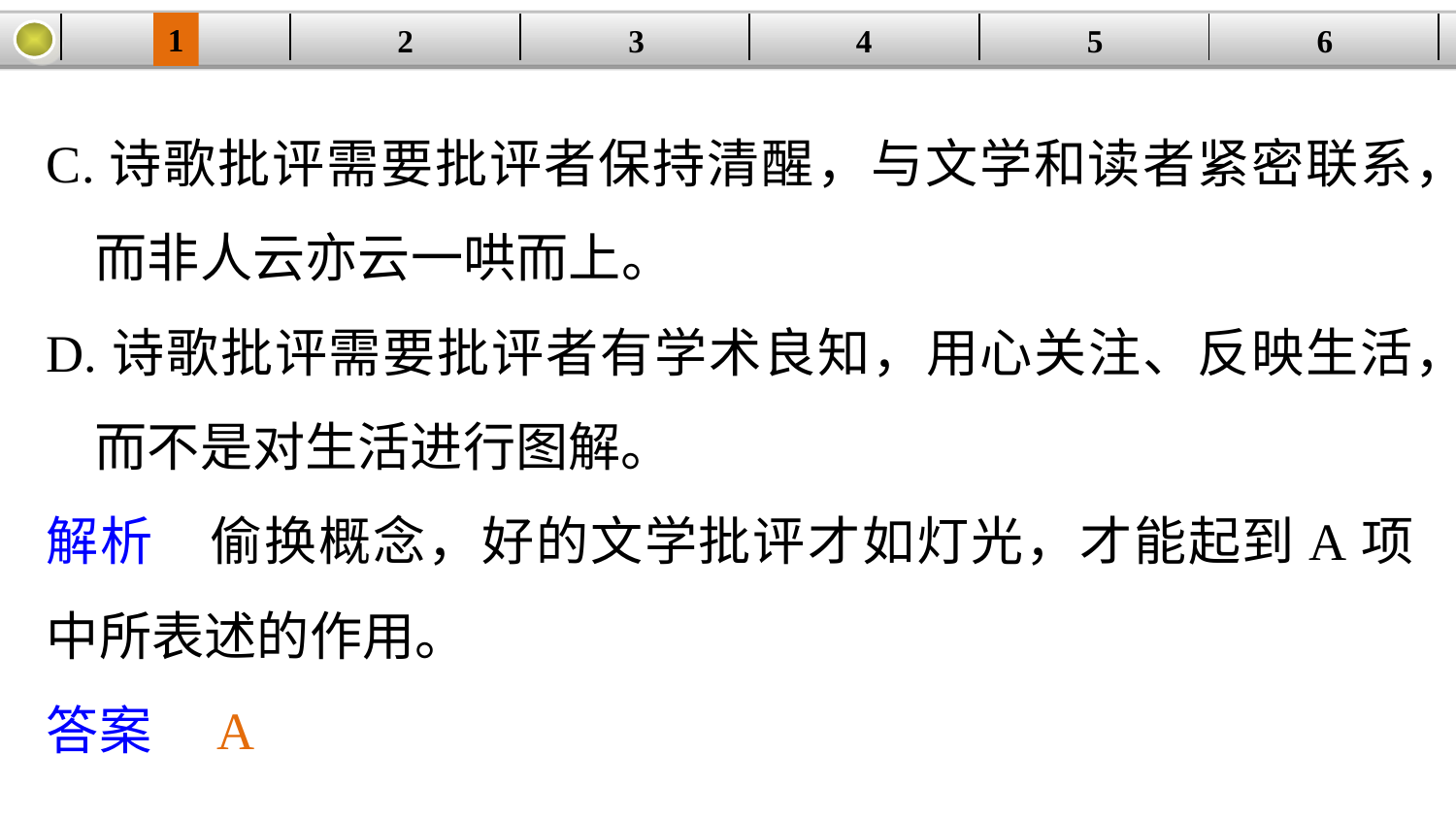

1
3
4
5
6
2
|  |  |  |  |  |  |
| --- | --- | --- | --- | --- | --- |

C.诗歌批评需要批评者保持清醒，与文学和读者紧密联系，
   而非人云亦云一哄而上。
D.诗歌批评需要批评者有学术良知，用心关注、反映生活，
   而不是对生活进行图解。
解析　偷换概念，好的文学批评才如灯光，才能起到A项中所表述的作用。
答案　A